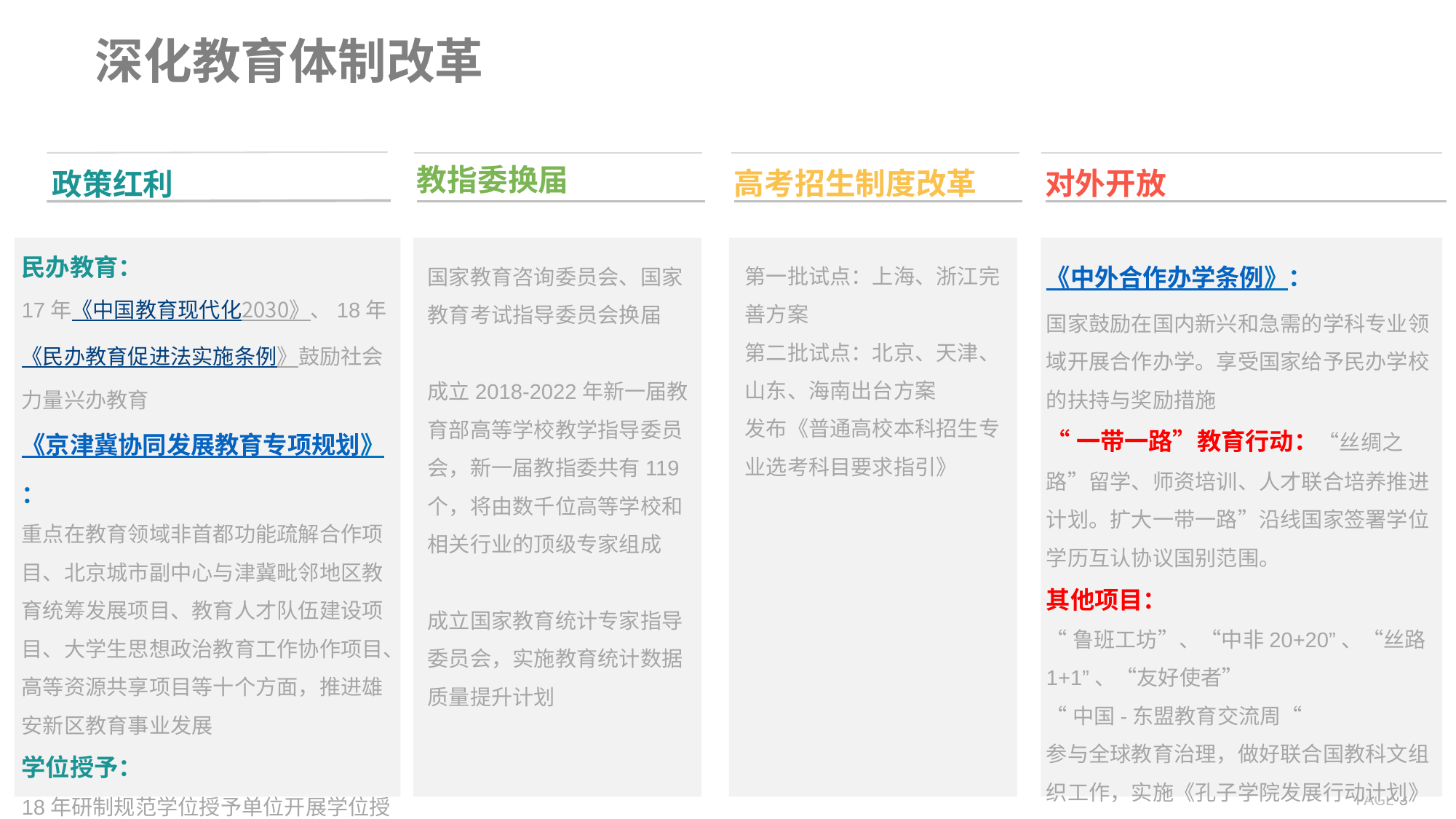

深化教育体制改革
政策红利
民办教育：
17年《中国教育现代化2030》、18年《民办教育促进法实施条例》鼓励社会力量兴办教育
《京津冀协同发展教育专项规划》：
重点在教育领域非首都功能疏解合作项目、北京城市副中心与津冀毗邻地区教育统筹发展项目、教育人才队伍建设项目、大学生思想政治教育工作协作项目、高等资源共享项目等十个方面，推进雄安新区教育事业发展
学位授予：
18年研制规范学位授予单位开展学位授权自主审核机制

教指委换届

国家教育咨询委员会、国家教育考试指导委员会换届

成立2018-2022年新一届教育部高等学校教学指导委员会，新一届教指委共有119个，将由数千位高等学校和相关行业的顶级专家组成

成立国家教育统计专家指导委员会，实施教育统计数据质量提升计划
高考招生制度改革

第一批试点：上海、浙江完善方案
第二批试点：北京、天津、山东、海南出台方案
发布《普通高校本科招生专业选考科目要求指引》
对外开放

《中外合作办学条例》：
国家鼓励在国内新兴和急需的学科专业领域开展合作办学。享受国家给予民办学校的扶持与奖励措施
“一带一路”教育行动：“丝绸之路”留学、师资培训、人才联合培养推进计划。扩大一带一路”沿线国家签署学位学历互认协议国别范围。
其他项目：
“鲁班工坊”、“中非20+20”、“丝路1+1”、“友好使者”
“中国-东盟教育交流周“
参与全球教育治理，做好联合国教科文组织工作，实施《孔子学院发展行动计划》
PAGE 3